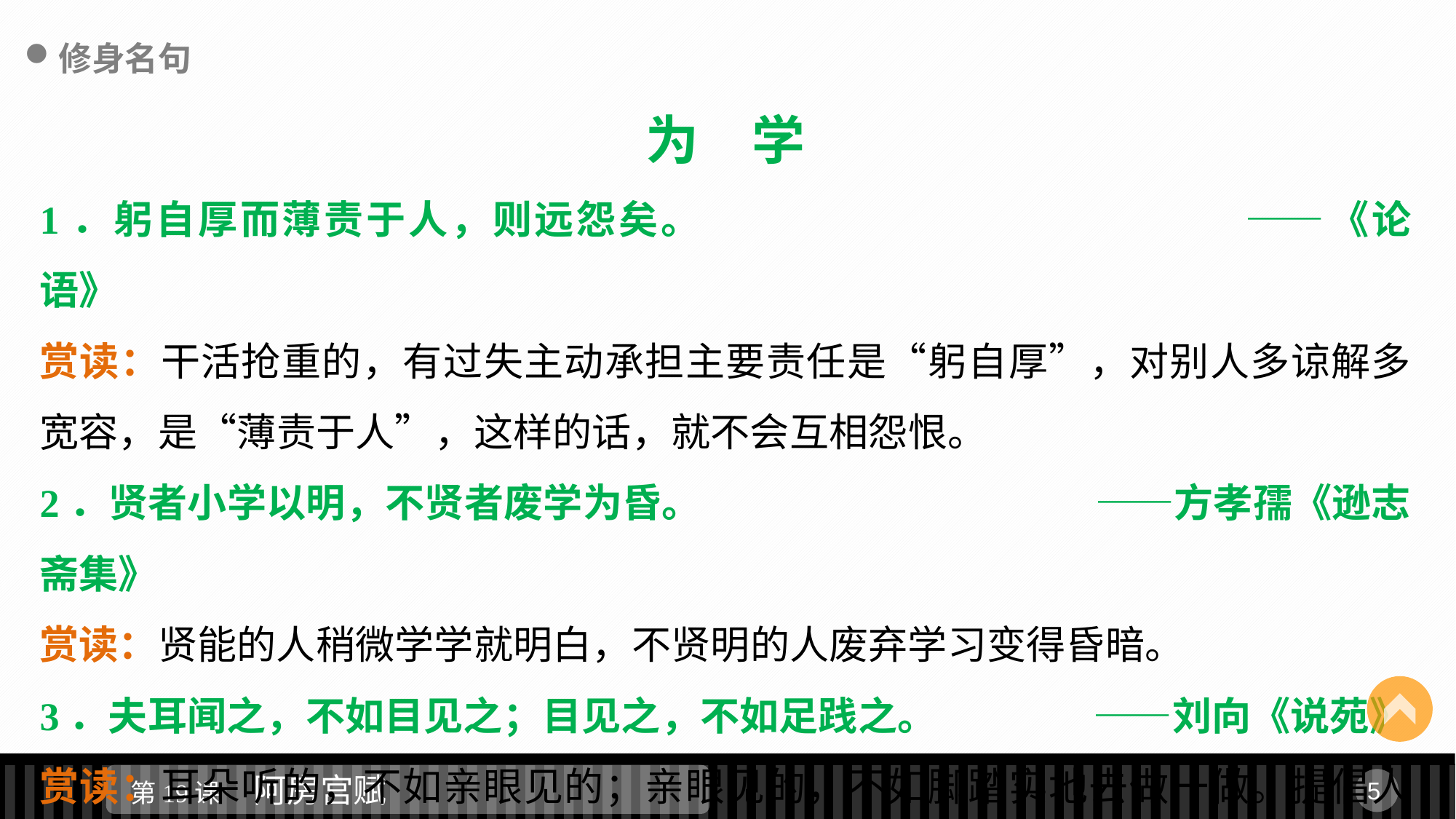

修身名句
为　学
1．躬自厚而薄责于人，则远怨矣。					     ——《论语》
赏读：干活抢重的，有过失主动承担主要责任是“躬自厚”，对别人多谅解多宽容，是“薄责于人”，这样的话，就不会互相怨恨。
2．贤者小学以明，不贤者废学为昏。			        ——方孝孺《逊志斋集》
赏读：贤能的人稍微学学就明白，不贤明的人废弃学习变得昏暗。
3．夫耳闻之，不如目见之；目见之，不如足践之。	        ——刘向《说苑》
赏读：耳朵听的，不如亲眼见的；亲眼见的，不如脚踏实地去做一做。提倡人们要亲自调查研究，掌握第一手资料。